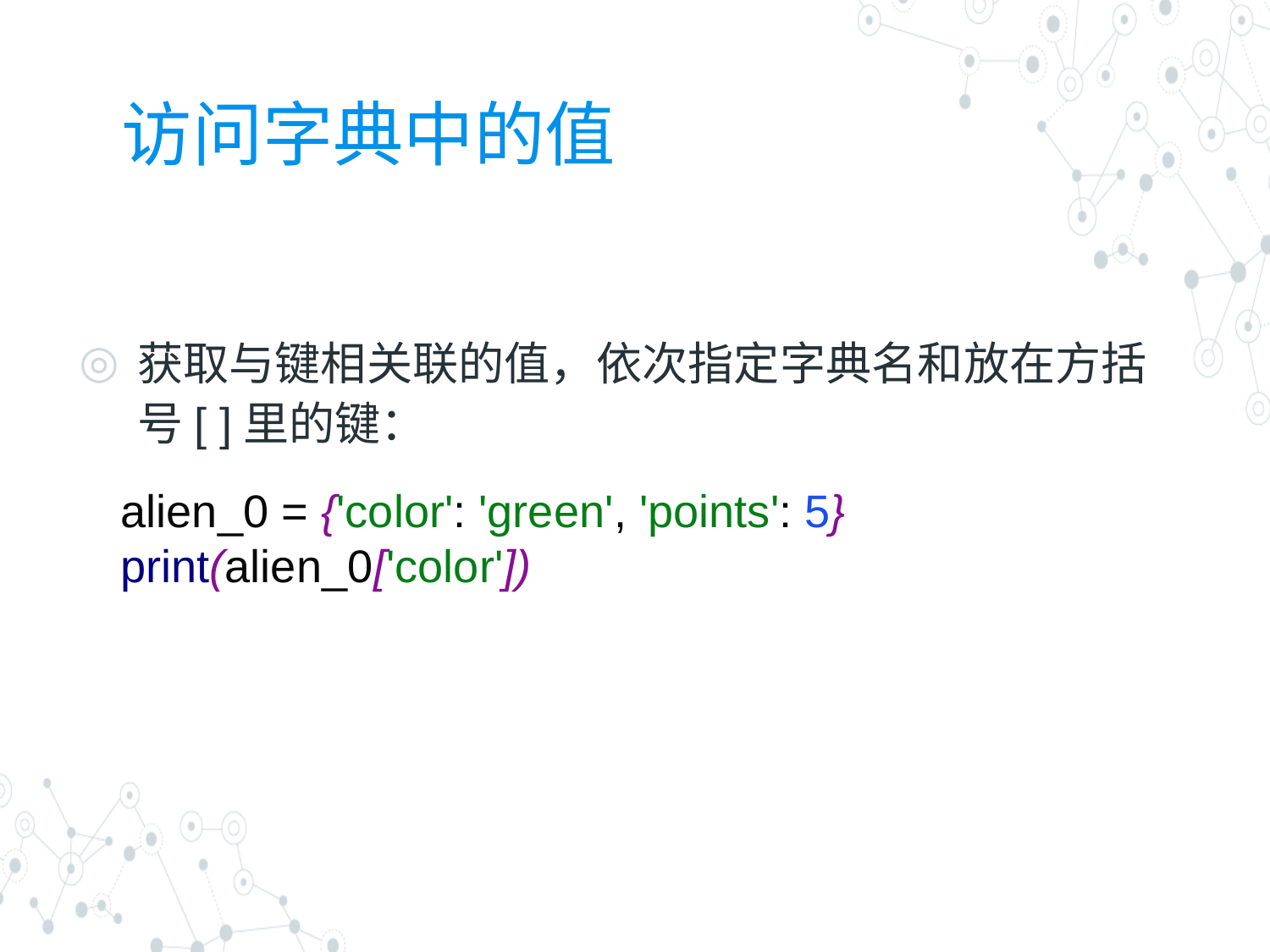

# 访问字典中的值
获取与键相关联的值，依次指定字典名和放在方括号[ ]里的键：

alien_0 = {'color': 'green', 'points': 5}
print(alien_0['color'])